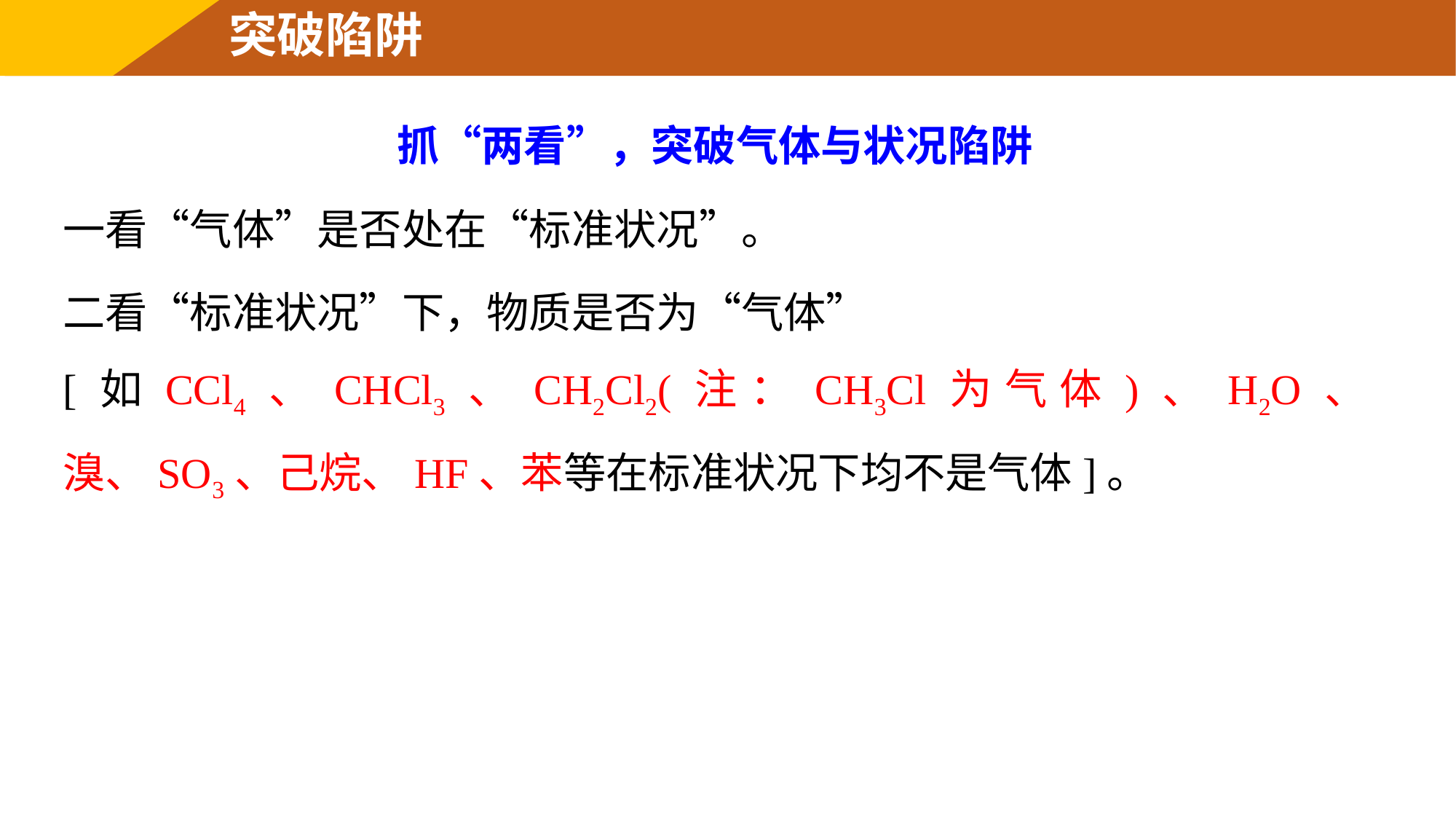

突破陷阱
抓“两看”，突破气体与状况陷阱
一看“气体”是否处在“标准状况”。
二看“标准状况”下，物质是否为“气体”
[如CCl4、CHCl3、CH2Cl2(注：CH3Cl为气体)、H2O、溴、SO3、己烷、HF、苯等在标准状况下均不是气体]。